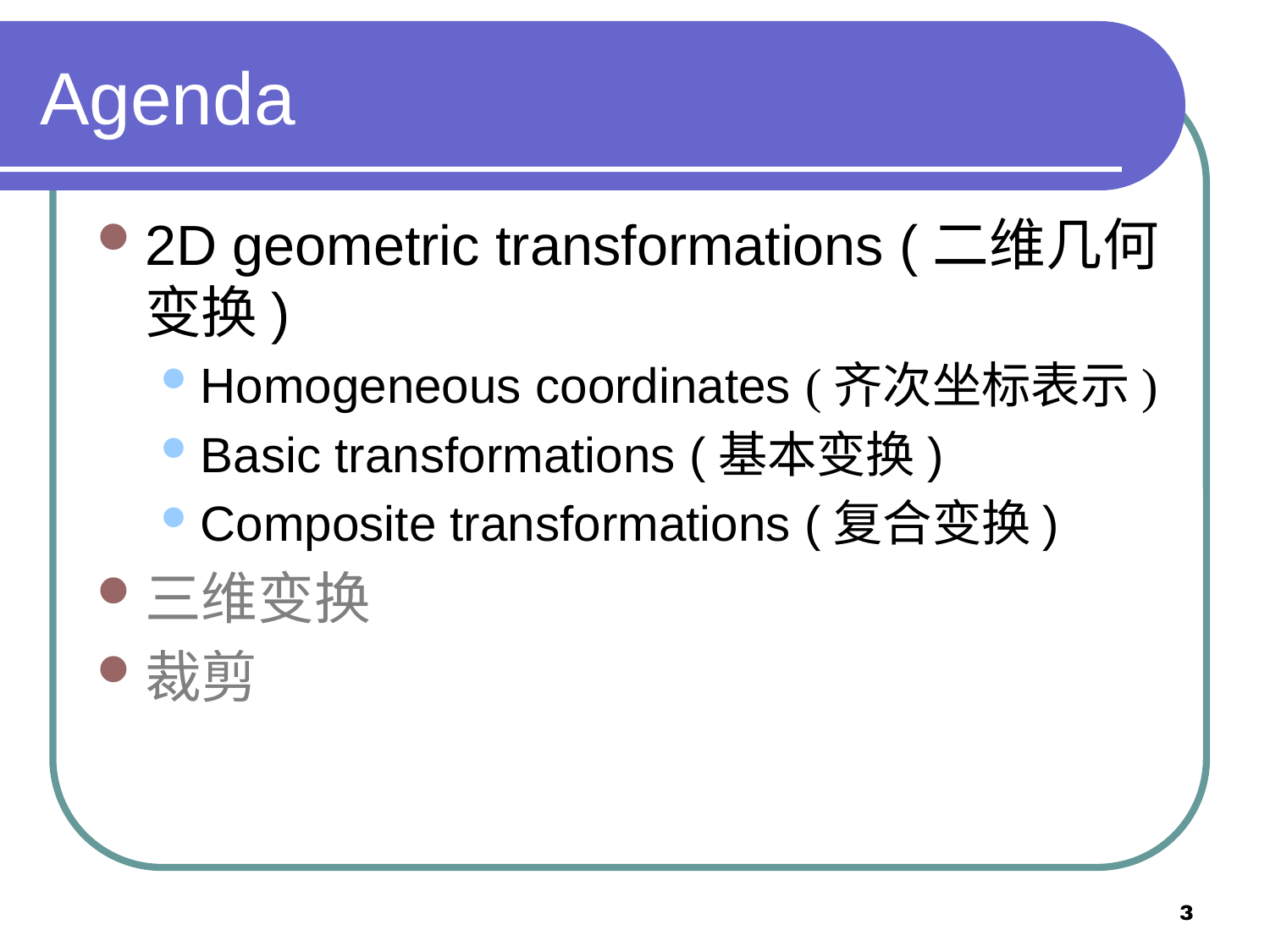

# Agenda
2D geometric transformations (二维几何变换)
Homogeneous coordinates (齐次坐标表示)
Basic transformations (基本变换)
Composite transformations (复合变换)
三维变换
裁剪
3